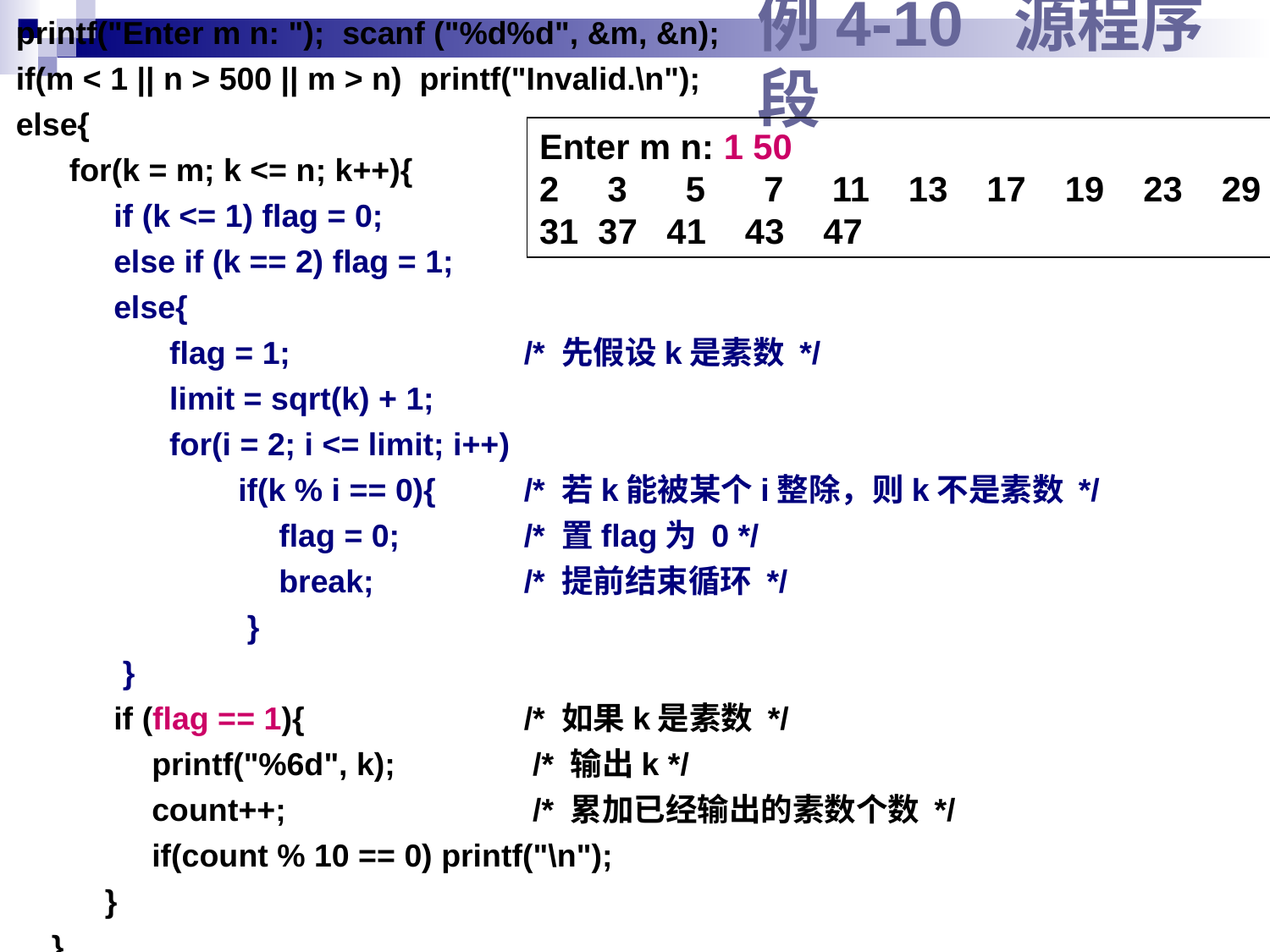

printf("Enter m n: ");  scanf ("%d%d", &m, &n);
if(m < 1 || n > 500 || m > n)  printf("Invalid.\n");
else{
      for(k = m; k <= n; k++){
           if (k <= 1) flag = 0;
           else if (k == 2) flag = 1;
           else{
              	   flag = 1;		/* 先假设k是素数 */
            	   limit = sqrt(k) + 1;
            	   for(i = 2; i <= limit; i++)
                         if(k % i == 0){	/* 若k能被某个i整除，则k不是素数 */
                    	 flag = 0;	/* 置flag为 0 */
                    	 break;		/* 提前结束循环 */
                          }
            }
           if (flag == 1){          		/* 如果k是素数 */
        	 printf("%6d", k);  	 /* 输出k */
        	 count++;        		 /* 累加已经输出的素数个数 */
        	 if(count % 10 == 0) printf("\n");
          }
    }
# 例4-10  源程序段
Enter m n: 1 50
2     3      5      7     11    13    17    19    23    29
31  37   41    43    47